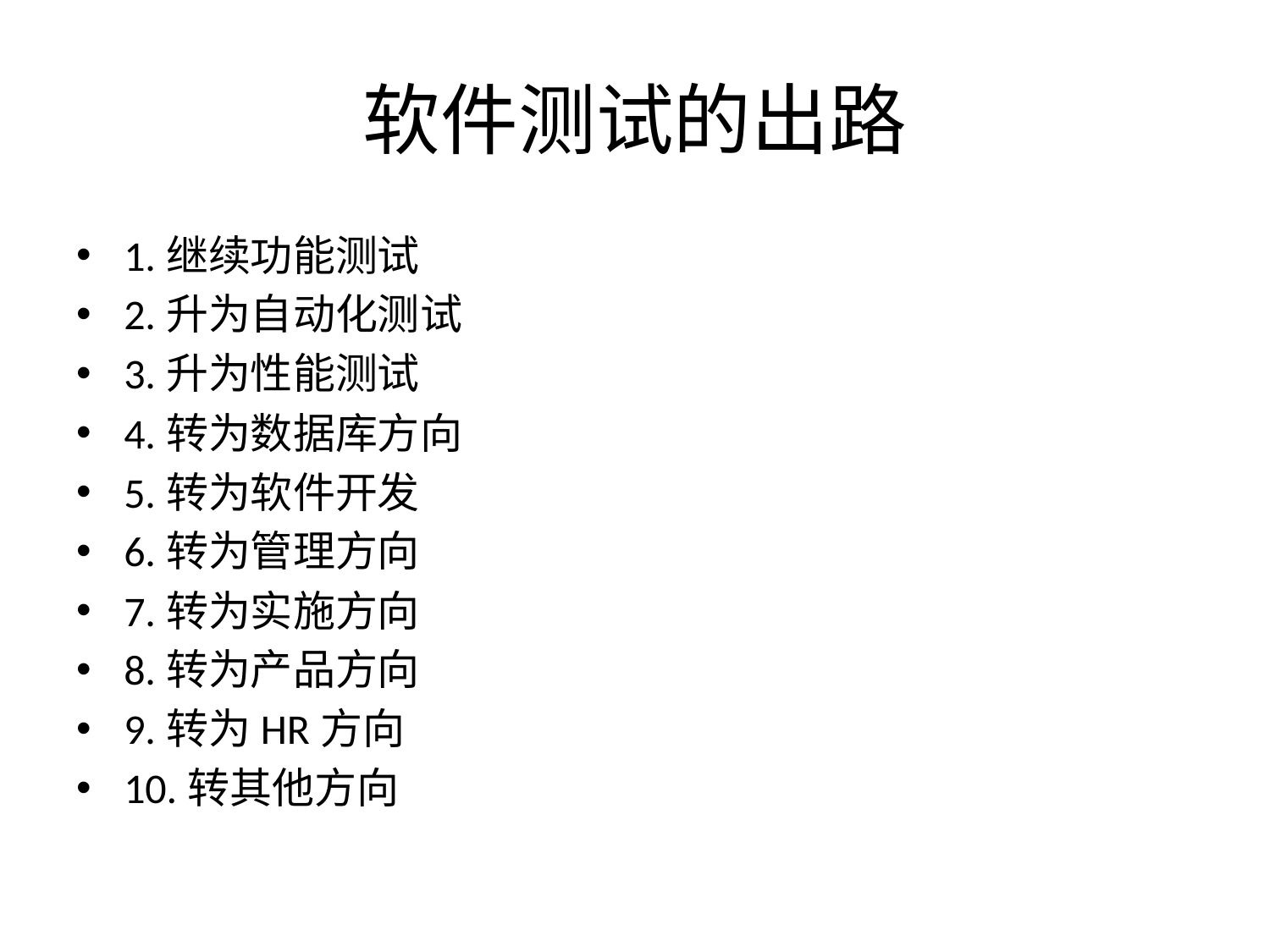

# 软件测试的出路
1.继续功能测试
2.升为自动化测试
3.升为性能测试
4.转为数据库方向
5.转为软件开发
6.转为管理方向
7.转为实施方向
8.转为产品方向
9.转为HR方向
10.转其他方向